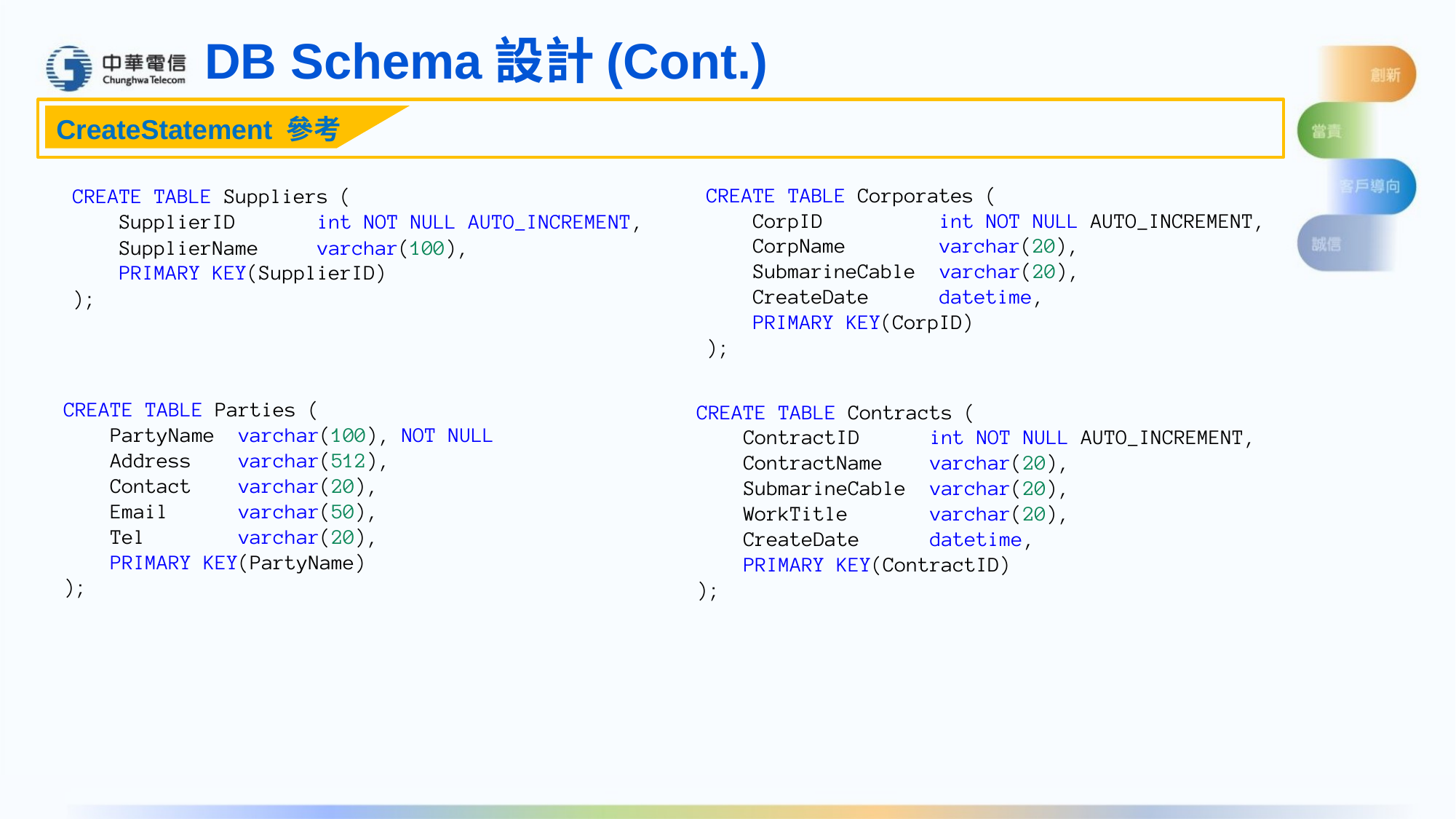

DB Schema設計(Cont.)

CreateStatement 參考
CREATE TABLE Corporates (
    CorpID          int NOT NULL AUTO_INCREMENT,
    CorpName        varchar(20),
    SubmarineCable   varchar(20),
    CreateDate      datetime,
    PRIMARY KEY(CorpID)
);

CREATE TABLE Suppliers (
    SupplierID       int NOT NULL AUTO_INCREMENT,
    SupplierName     varchar(100),
    PRIMARY KEY(SupplierID)
);

CREATE TABLE Parties (
    PartyName  varchar(100), NOT NULL
    Address    varchar(512),
    Contact    varchar(20),
    Email      varchar(50),
    Tel        varchar(20),
    PRIMARY KEY(PartyName)
);

CREATE TABLE Contracts (
    ContractID      int NOT NULL AUTO_INCREMENT,
    ContractName    varchar(20),
    SubmarineCable  varchar(20),
    WorkTitle       varchar(20),
    CreateDate      datetime,
    PRIMARY KEY(ContractID)
);